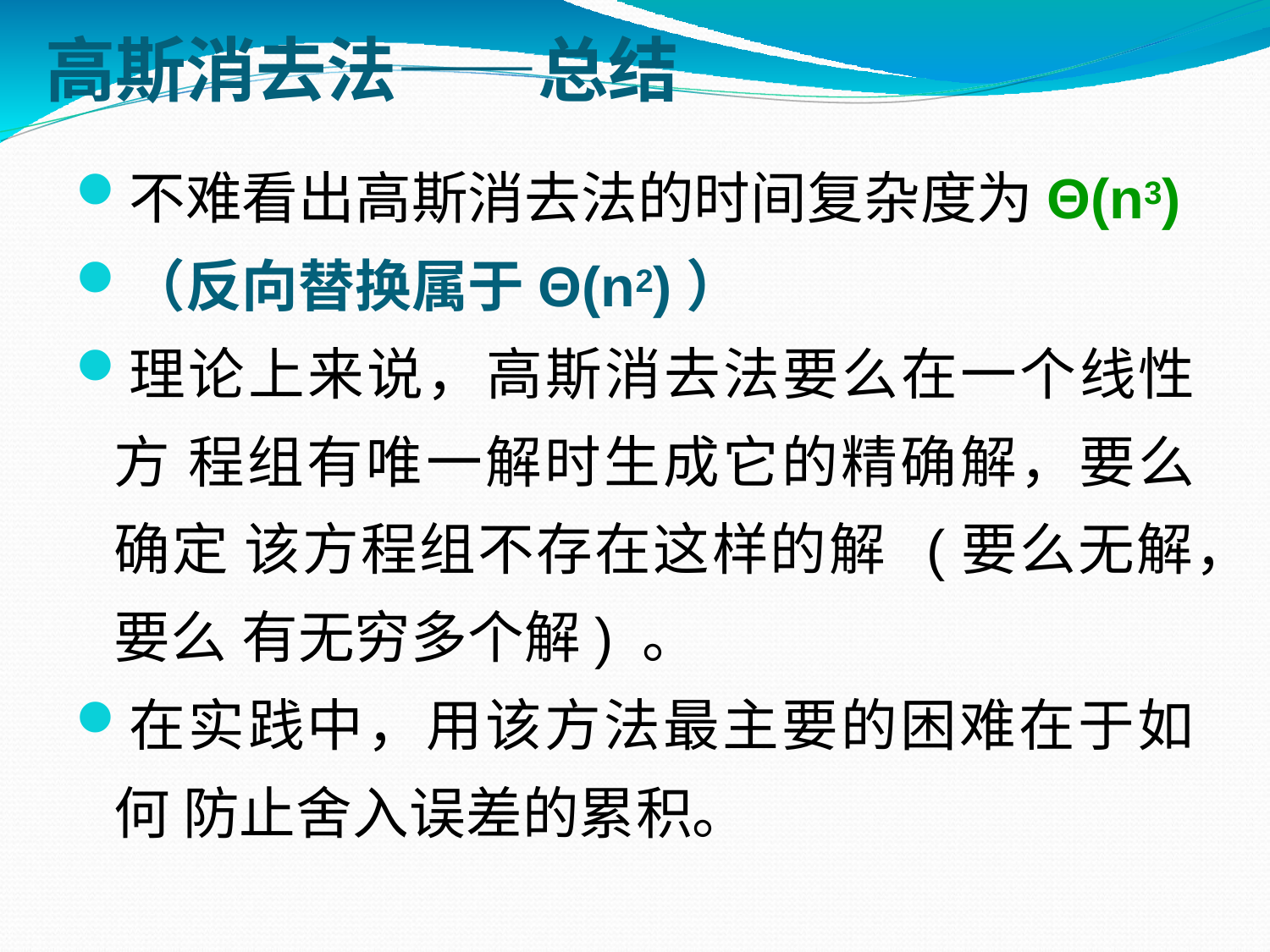

# 高斯消去法——总结
不难看出高斯消去法的时间复杂度为Θ(n3)
（反向替换属于Θ(n2)）
理论上来说，高斯消去法要么在一个线性方 程组有唯一解时生成它的精确解，要么确定 该方程组不存在这样的解 (要么无解，要么 有无穷多个解) 。
在实践中，用该方法最主要的困难在于如何 防止舍入误差的累积。